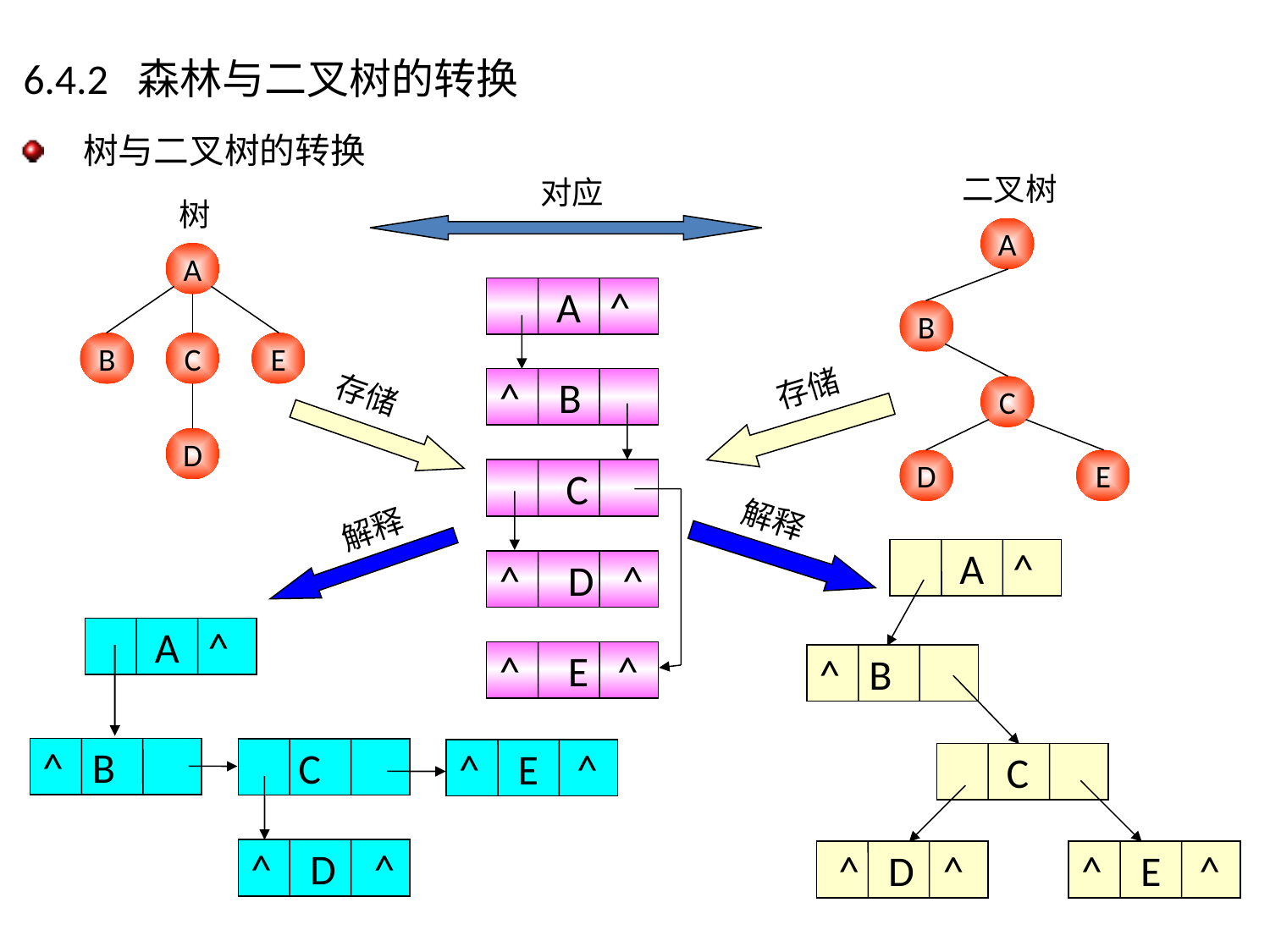

6.4.2  森林与二叉树的转换
    树与二叉树的转换
二叉树
A
B
C
D
E
对应

树
A
B
C
E
D
      A   ^

^    B

       C

^     D   ^

^     E   ^

存储

存储

解释

解释

      A   ^

^   B

      C

 ^   D   ^

^    E    ^

        A   ^

^   B

     C

^    E    ^

^    D    ^